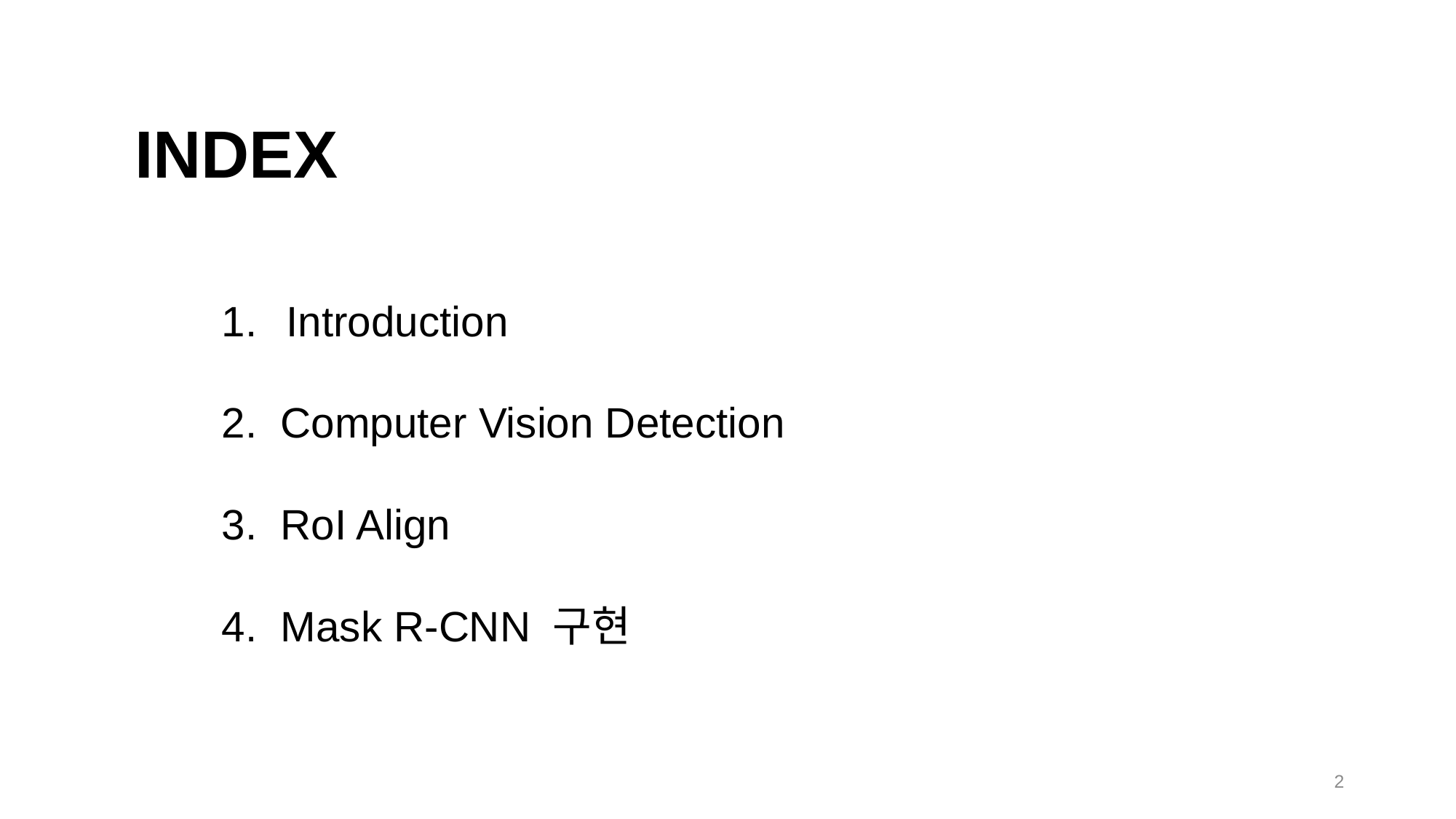

INDEX
  Introduction

2.  Computer Vision Detection

3.  RoI Align

4.  Mask R-CNN 구현
2